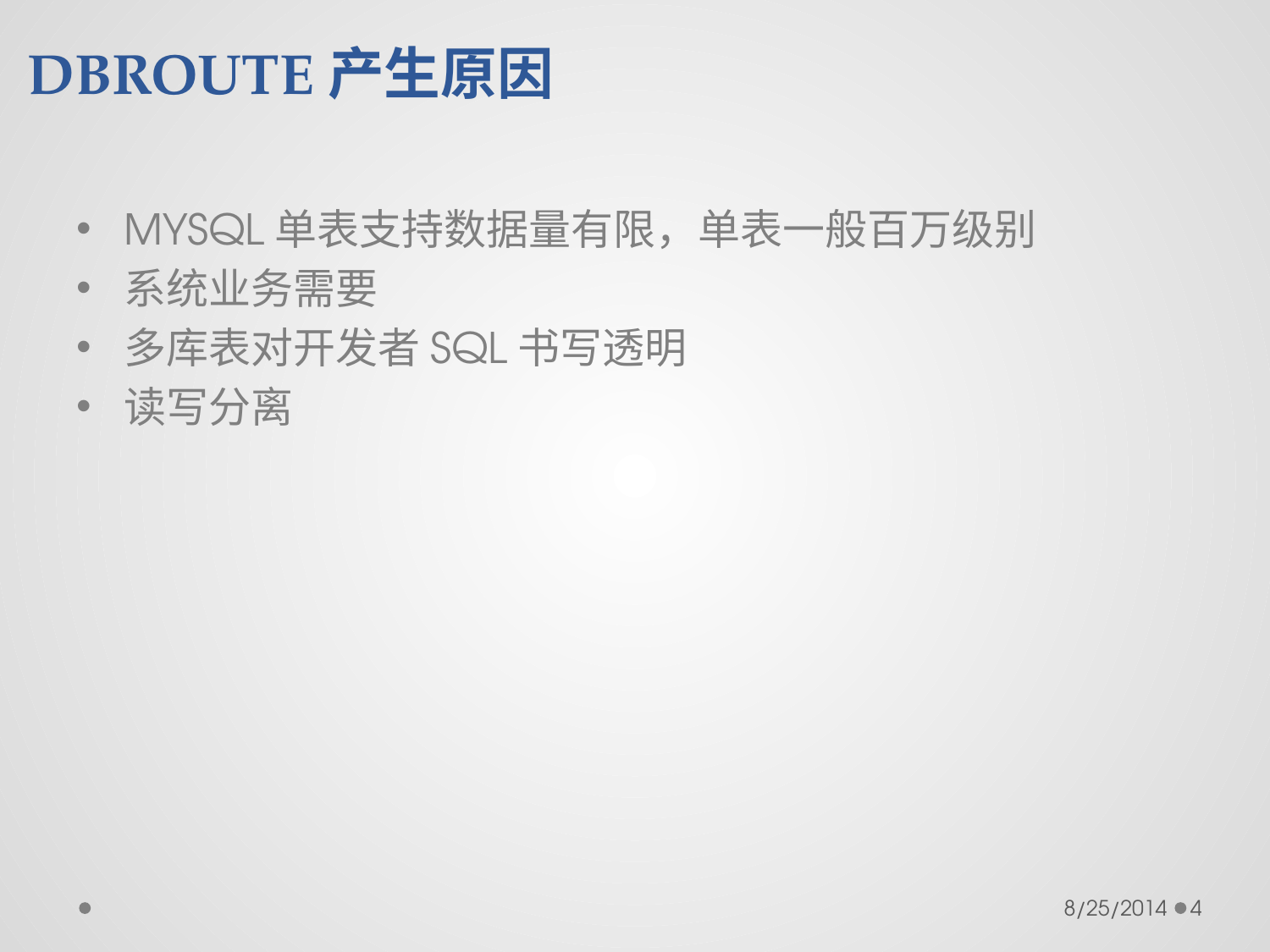

DBROUTE产生原因
MYSQL单表支持数据量有限，单表一般百万级别
系统业务需要
多库表对开发者SQL书写透明
读写分离

8/25/2014
4